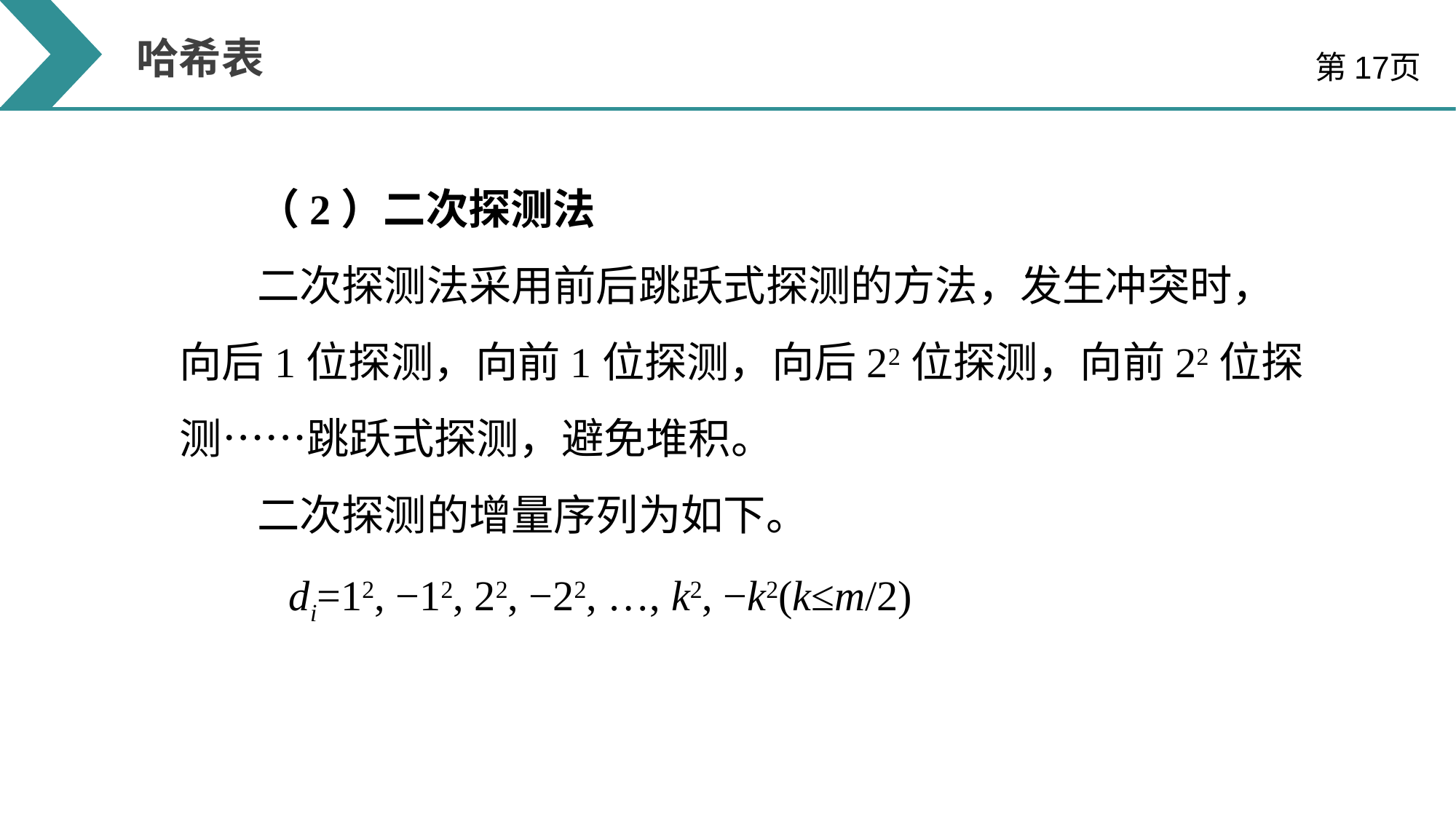

哈希表
第17页
（2）二次探测法
二次探测法采用前后跳跃式探测的方法，发生冲突时，向后1位探测，向前1位探测，向后22位探测，向前22位探测……跳跃式探测，避免堆积。
二次探测的增量序列为如下。
	di=12, −12, 22, −22, …, k2, −k2(k≤m/2)